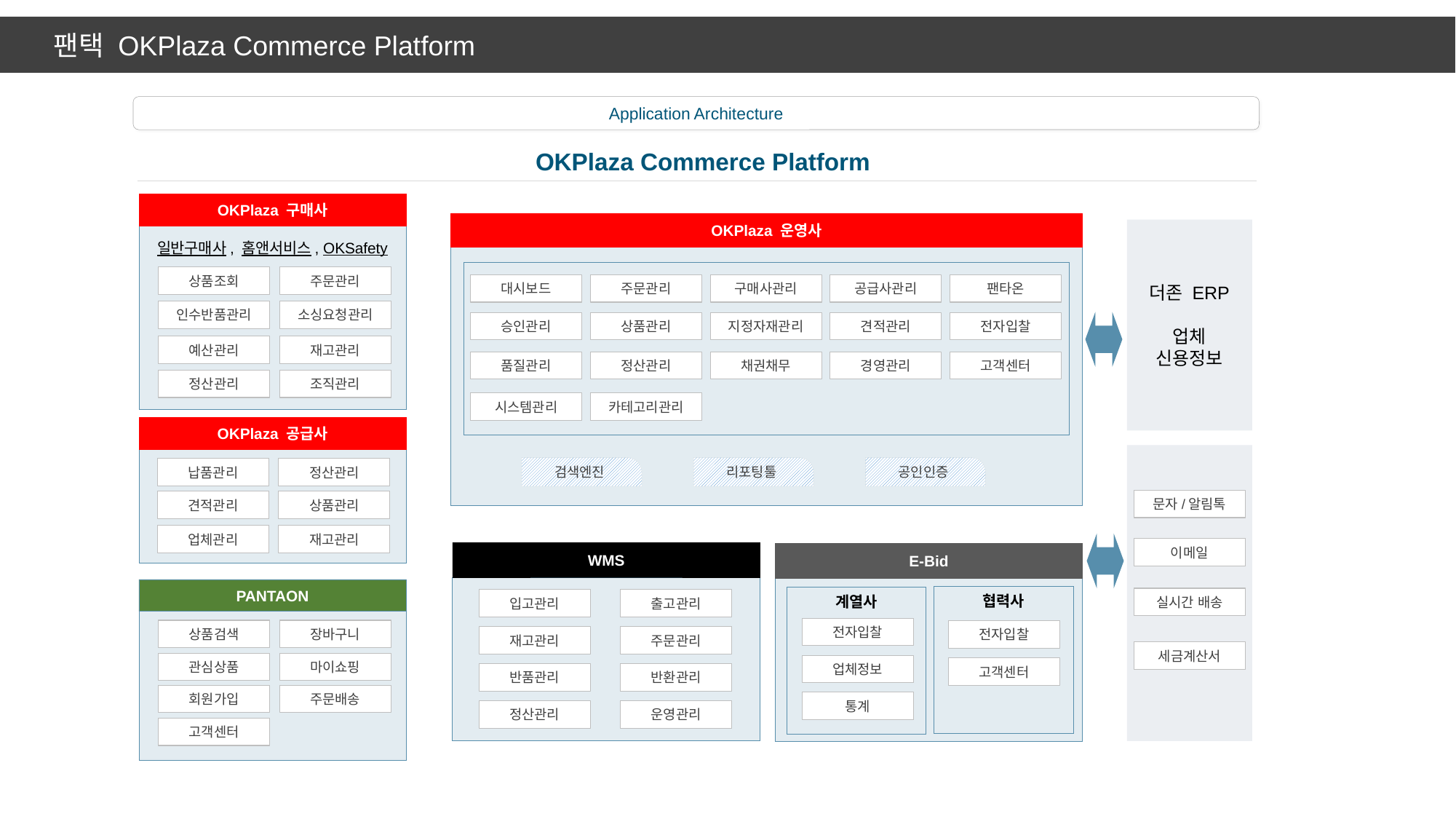

팬택 OKPlaza Commerce Platform
Application Architecture
OKPlaza Commerce Platform
OKPlaza 구매사
OKPlaza 운영사
더존 ERP

업체
신용정보
일반구매사, 홈앤서비스, OKSafety

상품조회
주문관리
대시보드
주문관리
구매사관리
공급사관리
팬타온
인수반품관리
소싱요청관리
승인관리
상품관리
지정자재관리
견적관리
전자입찰

예산관리
재고관리
품질관리
정산관리
채권채무
경영관리
고객센터
정산관리
조직관리
시스템관리
카테고리관리
OKPlaza 공급사

검색엔진
리포팅툴
공인인증
납품관리
정산관리
문자/알림톡
견적관리
상품관리
업체관리
재고관리
이메일

WMS
E-Bid

PANTAON
협력사
계열사
실시간 배송
입고관리
출고관리

전자입찰
상품검색
장바구니
전자입찰
재고관리
주문관리
세금계산서
관심상품
마이쇼핑
업체정보
고객센터
반품관리
반환관리
회원가입
주문배송
통계
정산관리
운영관리
고객센터